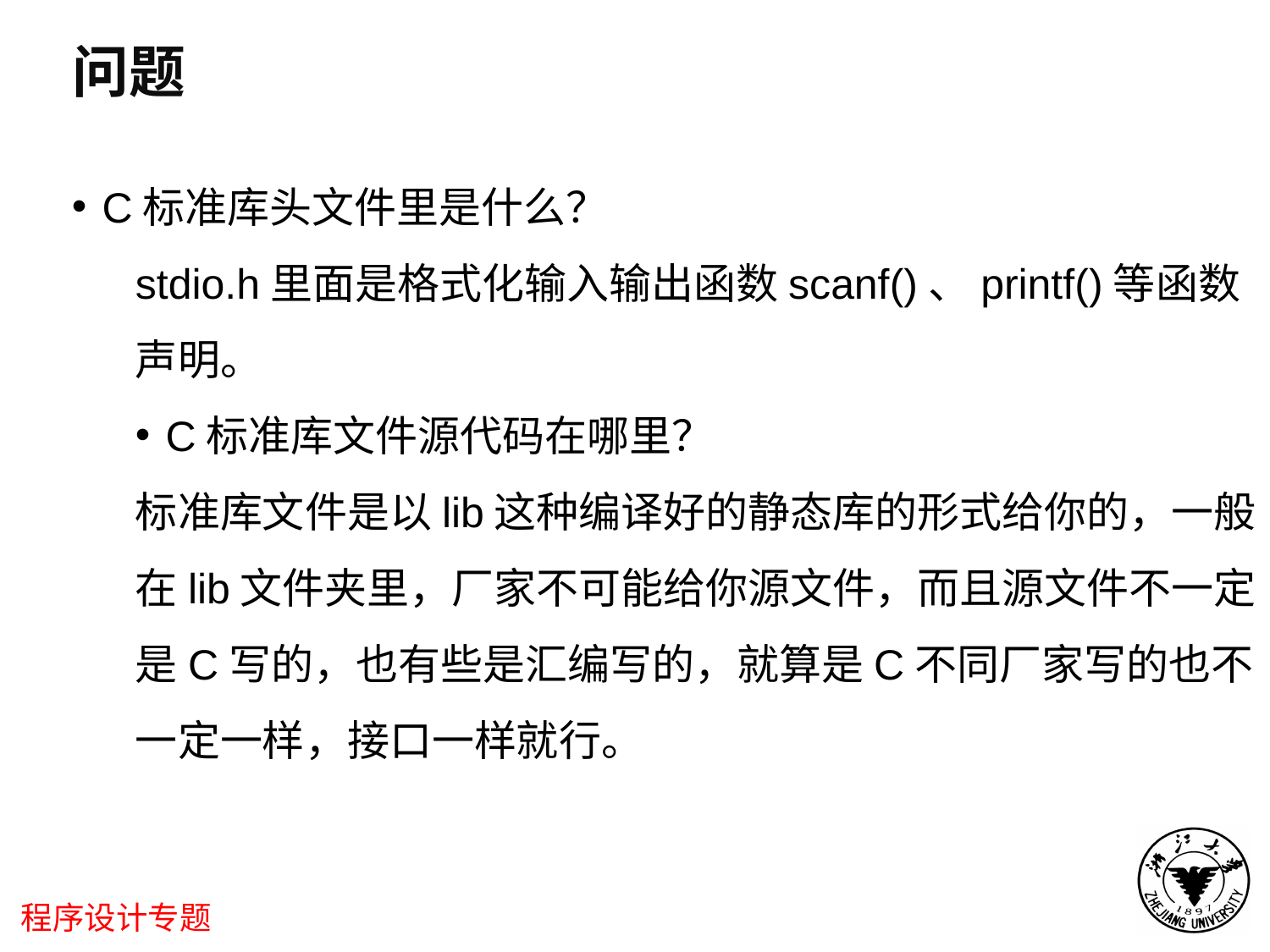

问题
C标准库头文件里是什么？
stdio.h里面是格式化输入输出函数scanf()、printf()等函数声明。
C标准库文件源代码在哪里？
标准库文件是以lib这种编译好的静态库的形式给你的，一般在lib文件夹里，厂家不可能给你源文件，而且源文件不一定是C写的，也有些是汇编写的，就算是C不同厂家写的也不一定一样，接口一样就行。